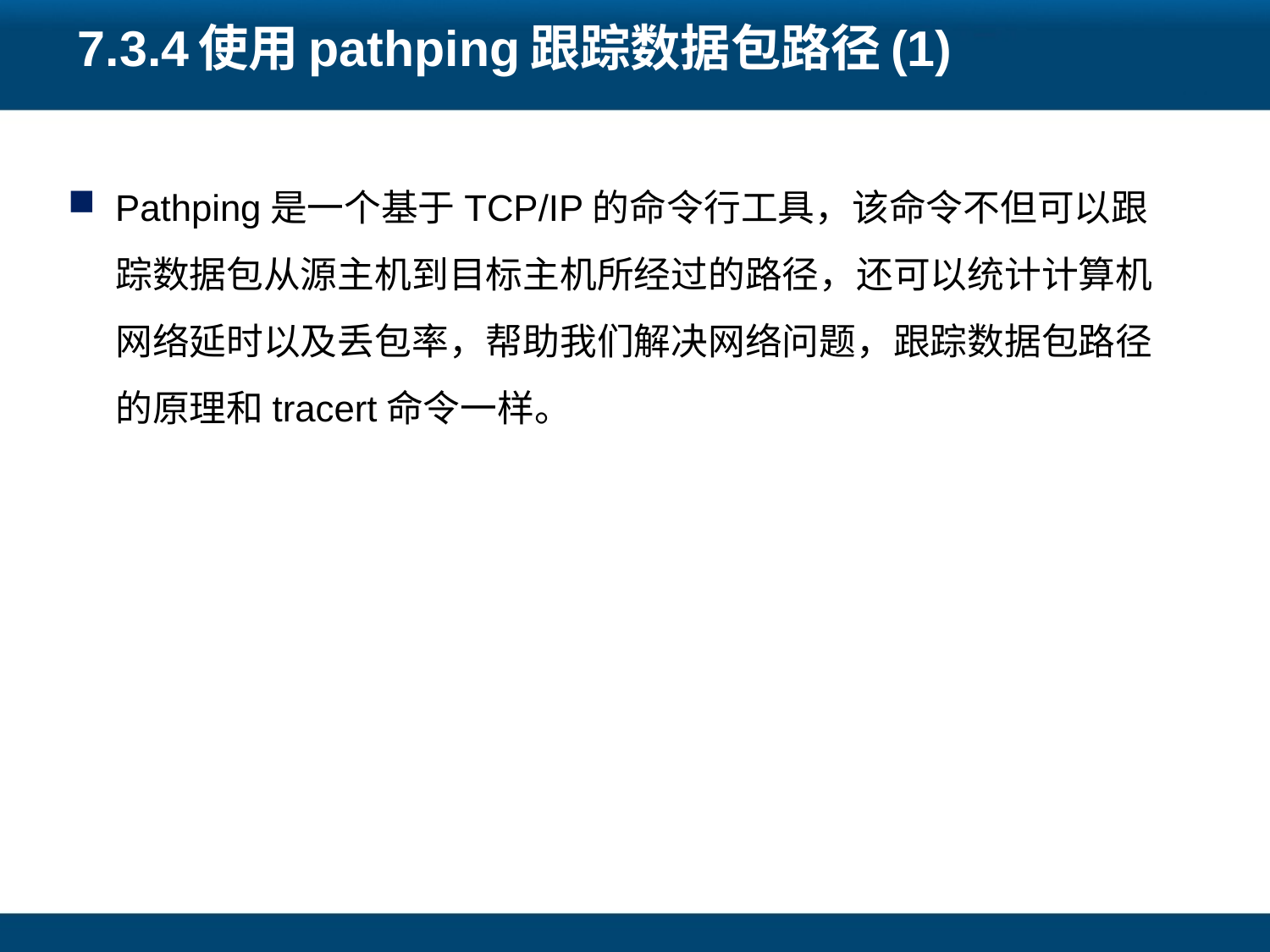

# 7.3.4使用pathping跟踪数据包路径(1)
Pathping是一个基于TCP/IP的命令行工具，该命令不但可以跟踪数据包从源主机到目标主机所经过的路径，还可以统计计算机网络延时以及丢包率，帮助我们解决网络问题，跟踪数据包路径的原理和tracert命令一样。